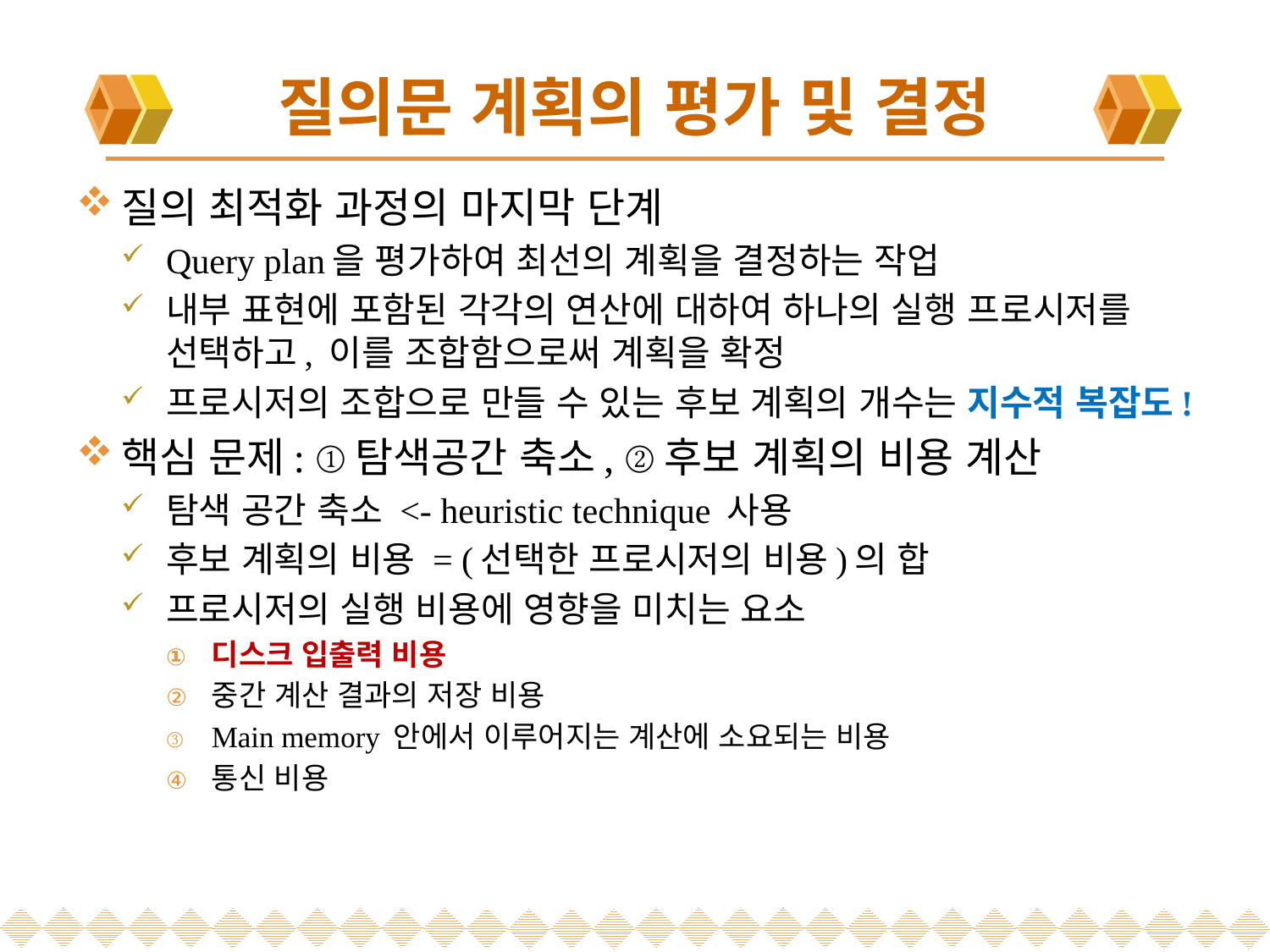

# 질의문 계획의 평가 및 결정
질의 최적화 과정의 마지막 단계
Query plan을 평가하여 최선의 계획을 결정하는 작업
내부 표현에 포함된 각각의 연산에 대하여 하나의 실행 프로시저를 선택하고, 이를 조합함으로써 계획을 확정
프로시저의 조합으로 만들 수 있는 후보 계획의 개수는 지수적 복잡도!
핵심 문제: ①탐색공간 축소, ②후보 계획의 비용 계산
탐색 공간 축소 <- heuristic technique 사용
후보 계획의 비용 = (선택한 프로시저의 비용)의 합
프로시저의 실행 비용에 영향을 미치는 요소
디스크 입출력 비용
중간 계산 결과의 저장 비용
Main memory 안에서 이루어지는 계산에 소요되는 비용
통신 비용